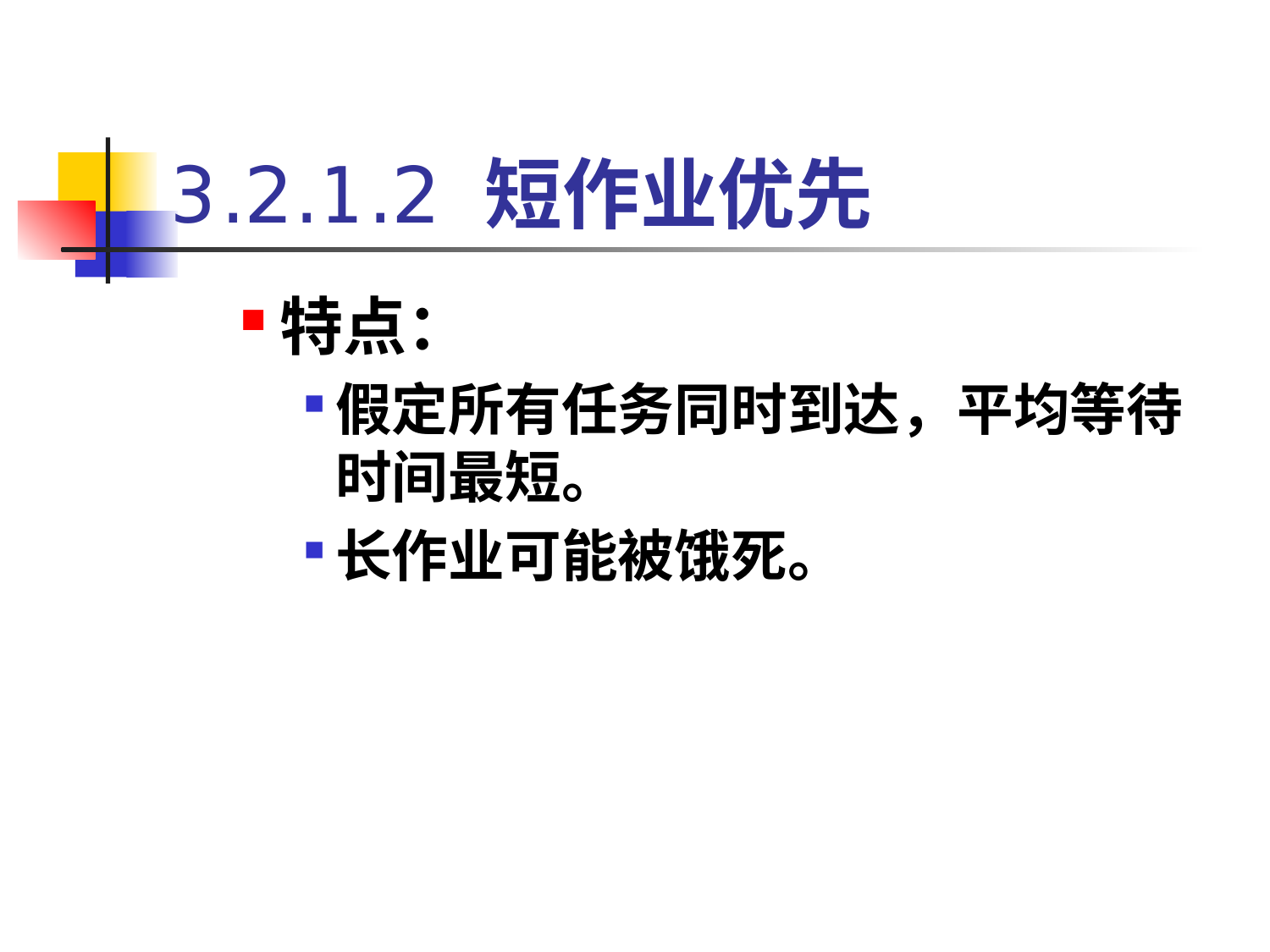

# 3.2.1.2 短作业优先
特点：
假定所有任务同时到达，平均等待时间最短。
长作业可能被饿死。